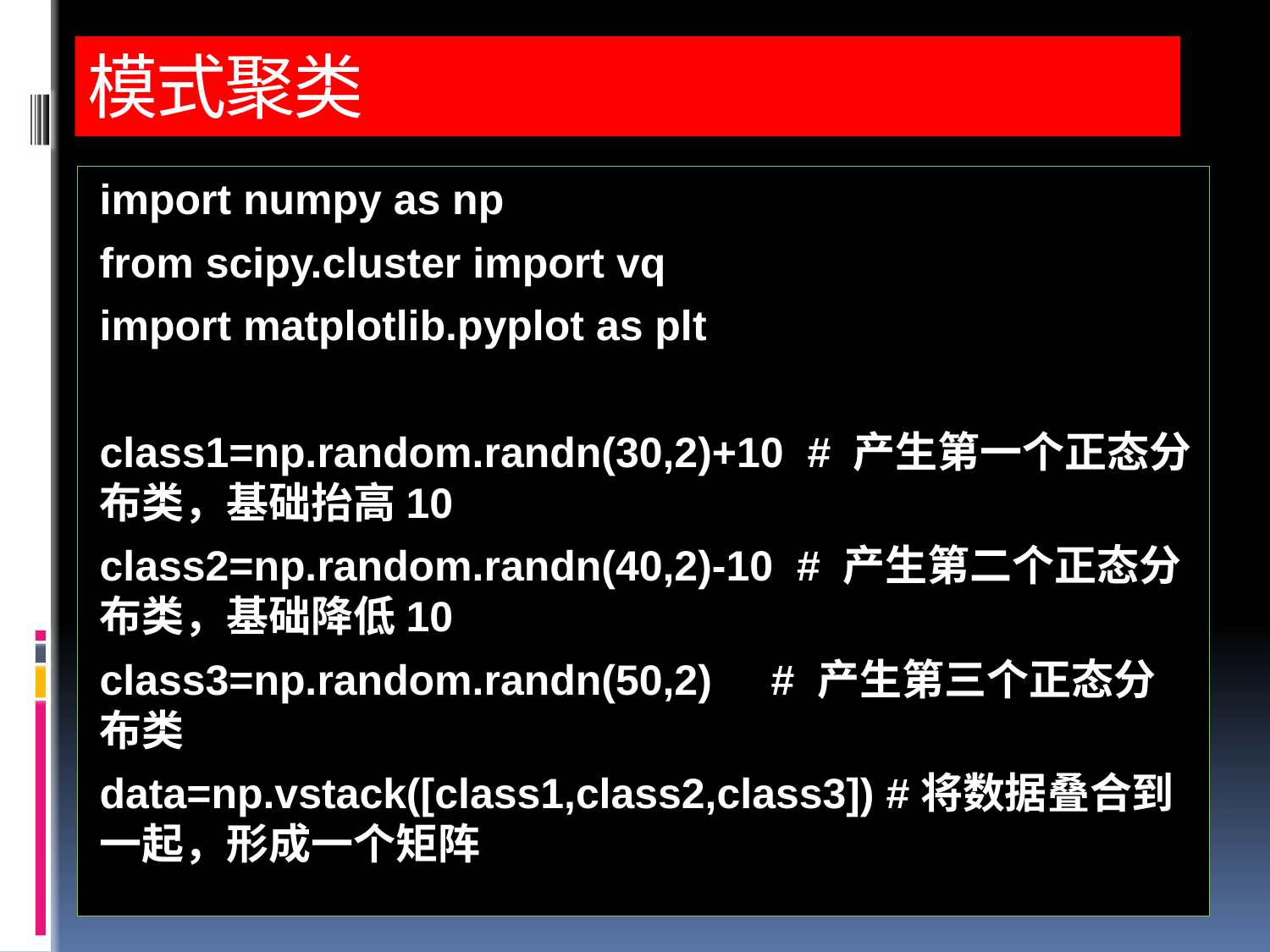

# 模式聚类
import numpy as np
from scipy.cluster import vq
import matplotlib.pyplot as plt

class1=np.random.randn(30,2)+10  # 产生第一个正态分布类，基础抬高10
class2=np.random.randn(40,2)-10  # 产生第二个正态分布类，基础降低10
class3=np.random.randn(50,2)     # 产生第三个正态分布类
data=np.vstack([class1,class2,class3]) #将数据叠合到一起，形成一个矩阵